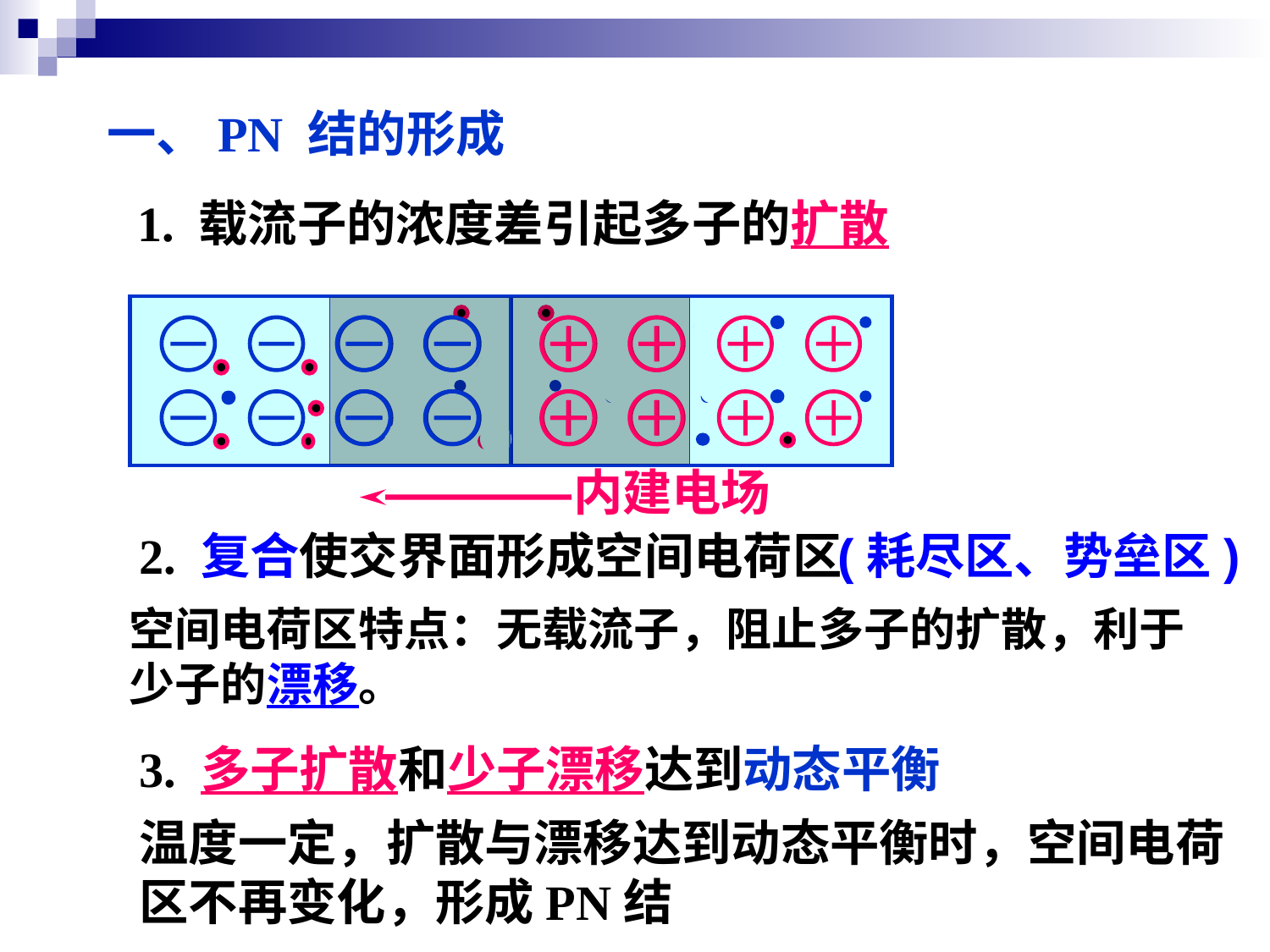

一、PN 结的形成
1. 载流子的浓度差引起多子的扩散

内建电场

2. 复合使交界面形成空间电荷区
(耗尽区、势垒区)
空间电荷区特点：无载流子，阻止多子的扩散，利于少子的漂移。

3. 多子扩散和少子漂移达到动态平衡
温度一定，扩散与漂移达到动态平衡时，空间电荷区不再变化，形成PN结

27